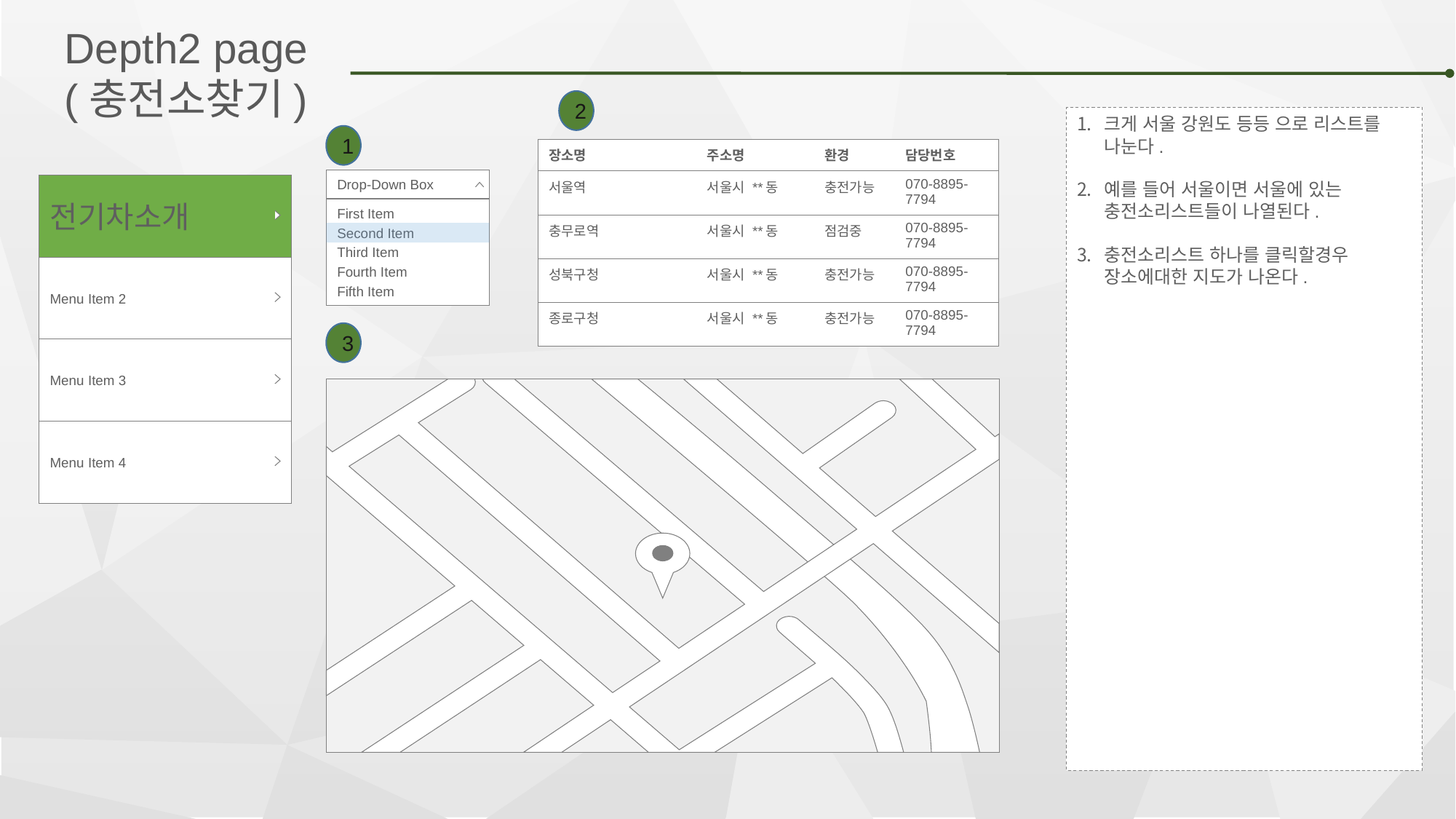

Depth2 page (충전소찾기)
2
크게 서울 강원도 등등 으로 리스트를 나눈다.

예를 들어 서울이면 서울에 있는 충전소리스트들이 나열된다.

충전소리스트 하나를 클릭할경우 장소에대한 지도가 나온다.
1
| 장소명 | 주소명 | 환경 | 담당번호 |
| --- | --- | --- | --- |
| 서울역 | 서울시 \*\*동 | 충전가능 | 070-8895-7794 |
| 충무로역 | 서울시 \*\*동 | 점검중 | 070-8895-7794 |
| 성북구청 | 서울시 \*\*동 | 충전가능 | 070-8895-7794 |
| 종로구청 | 서울시 \*\*동 | 충전가능 | 070-8895-7794 |
Drop-Down Box

First Item
Second Item
Third Item
Fourth Item
Fifth Item

전기차소개

Menu Item 2

Menu Item 3

Menu Item 4

3